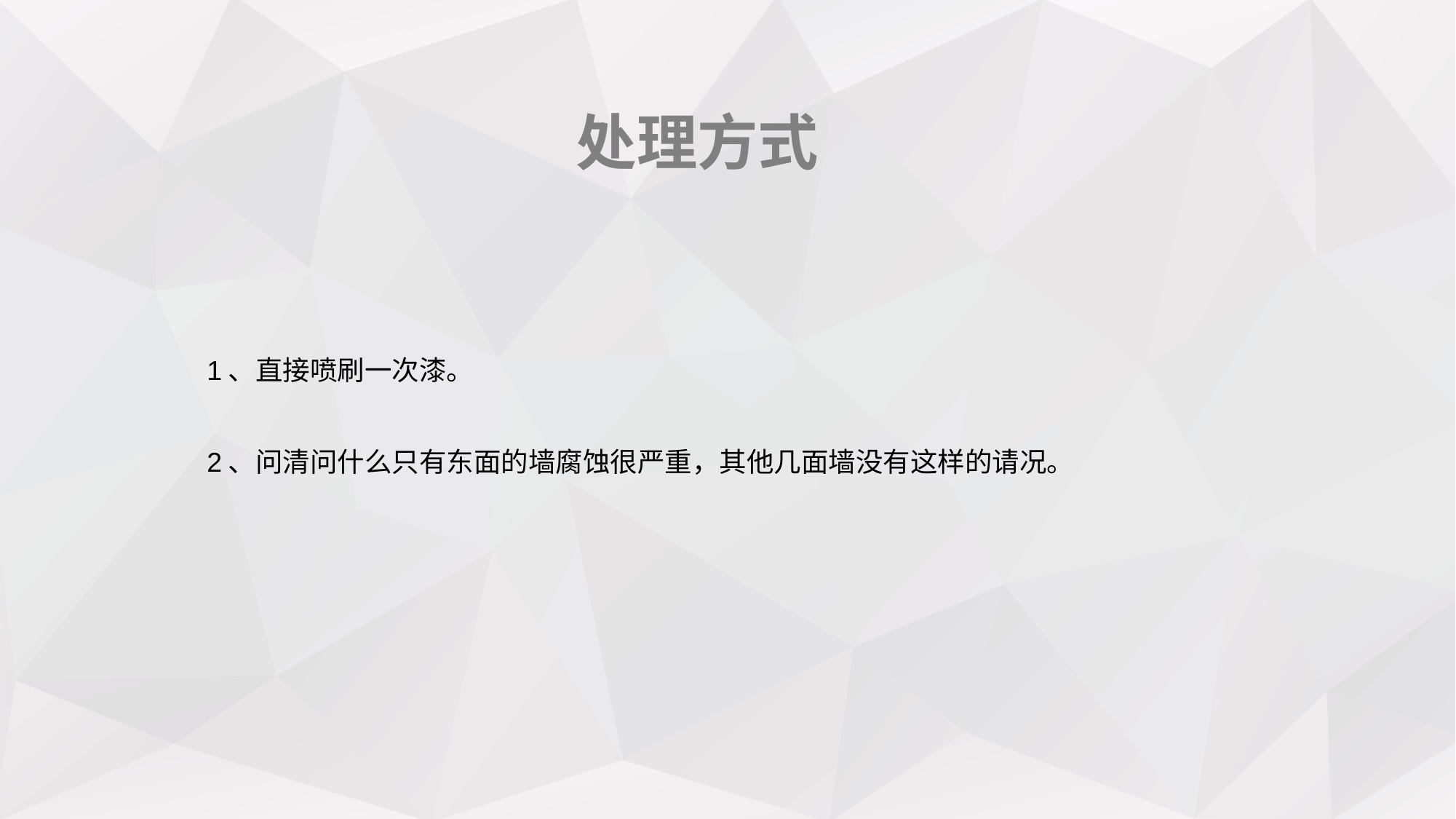

处理方式
1、直接喷刷一次漆。

2、问清问什么只有东面的墙腐蚀很严重，其他几面墙没有这样的请况。